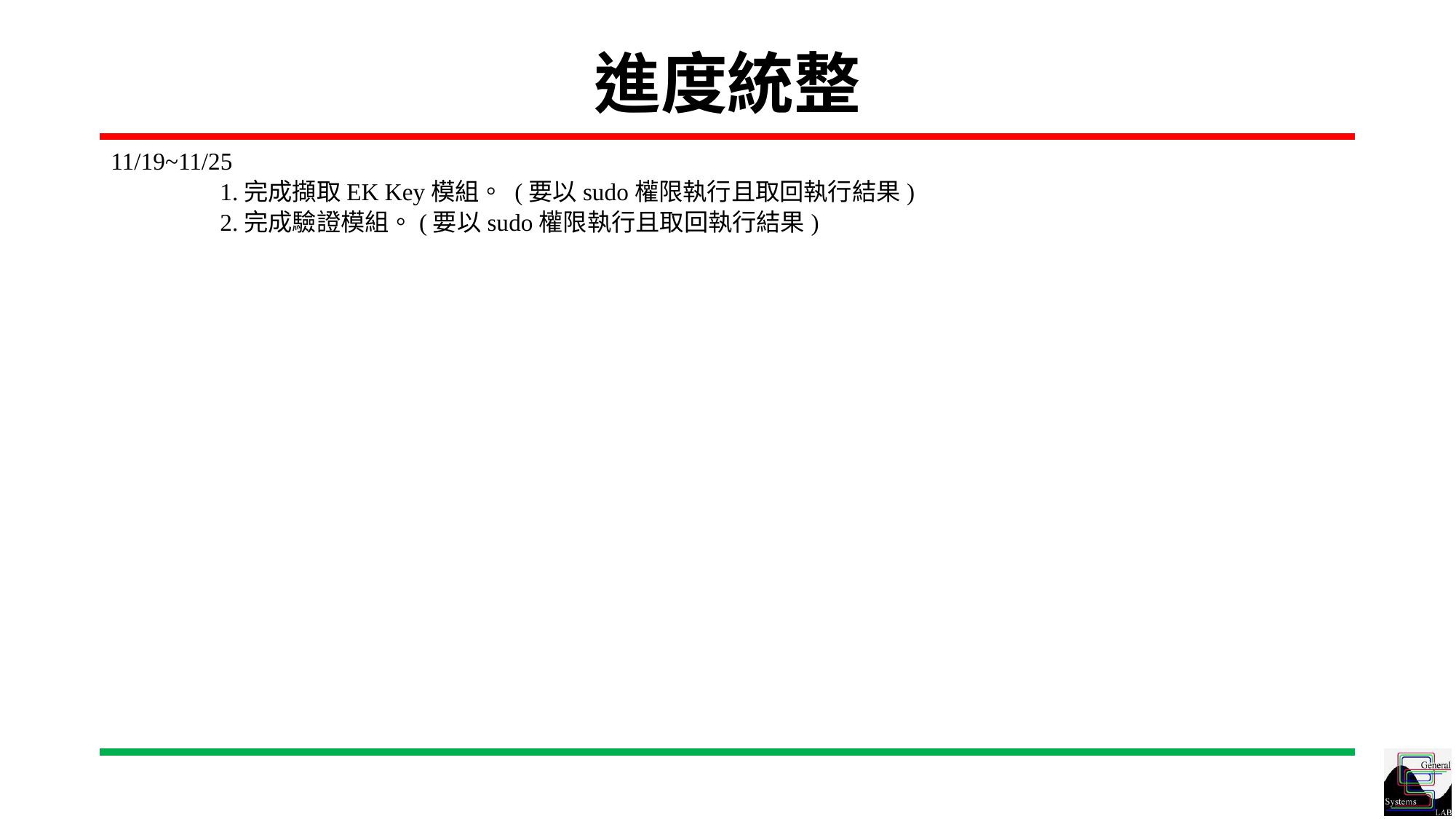

# 進度統整
11/19~11/25
	1.完成擷取EK Key模組。 (要以sudo權限執行且取回執行結果)
	2.完成驗證模組。(要以sudo權限執行且取回執行結果)